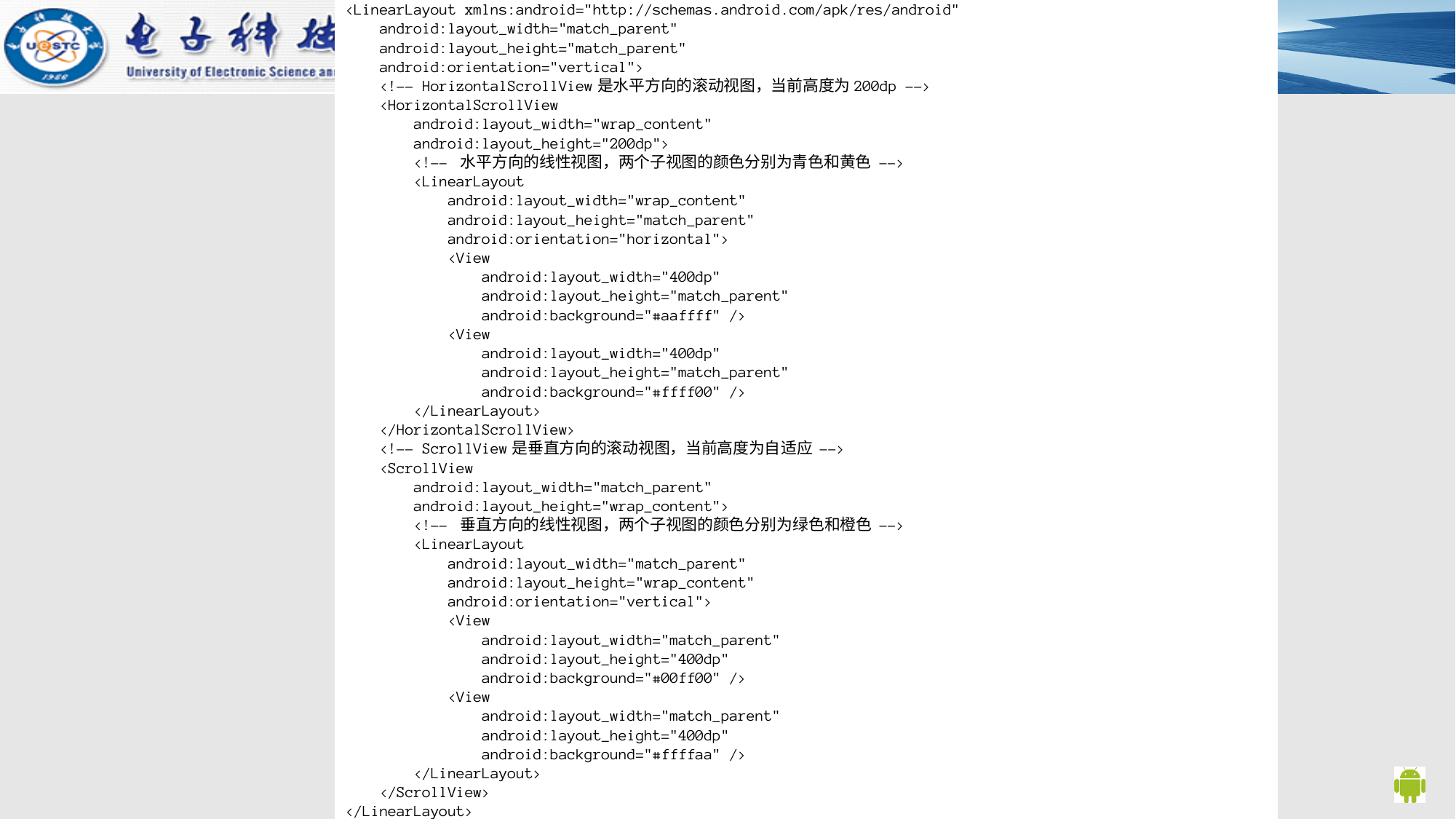

<LinearLayout xmlns:android="http://schemas.android.com/apk/res/android"
    android:layout_width="match_parent"
    android:layout_height="match_parent"
    android:orientation="vertical">
    <!-- HorizontalScrollView是水平方向的滚动视图，当前高度为200dp -->
    <HorizontalScrollView
        android:layout_width="wrap_content"
        android:layout_height="200dp">
        <!-- 水平方向的线性视图，两个子视图的颜色分别为青色和黄色 -->
        <LinearLayout
            android:layout_width="wrap_content"
            android:layout_height="match_parent"
            android:orientation="horizontal">
            <View
                android:layout_width="400dp"
                android:layout_height="match_parent"
                android:background="#aaffff" />
            <View
                android:layout_width="400dp"
                android:layout_height="match_parent"
                android:background="#ffff00" />
        </LinearLayout>
    </HorizontalScrollView>
    <!-- ScrollView是垂直方向的滚动视图，当前高度为自适应 -->
    <ScrollView
        android:layout_width="match_parent"
        android:layout_height="wrap_content">
        <!-- 垂直方向的线性视图，两个子视图的颜色分别为绿色和橙色 -->
        <LinearLayout
            android:layout_width="match_parent"
            android:layout_height="wrap_content"
            android:orientation="vertical">
            <View
                android:layout_width="match_parent"
                android:layout_height="400dp"
                android:background="#00ff00" />
            <View
                android:layout_width="match_parent"
                android:layout_height="400dp"
                android:background="#ffffaa" />
        </LinearLayout>
    </ScrollView>
</LinearLayout>